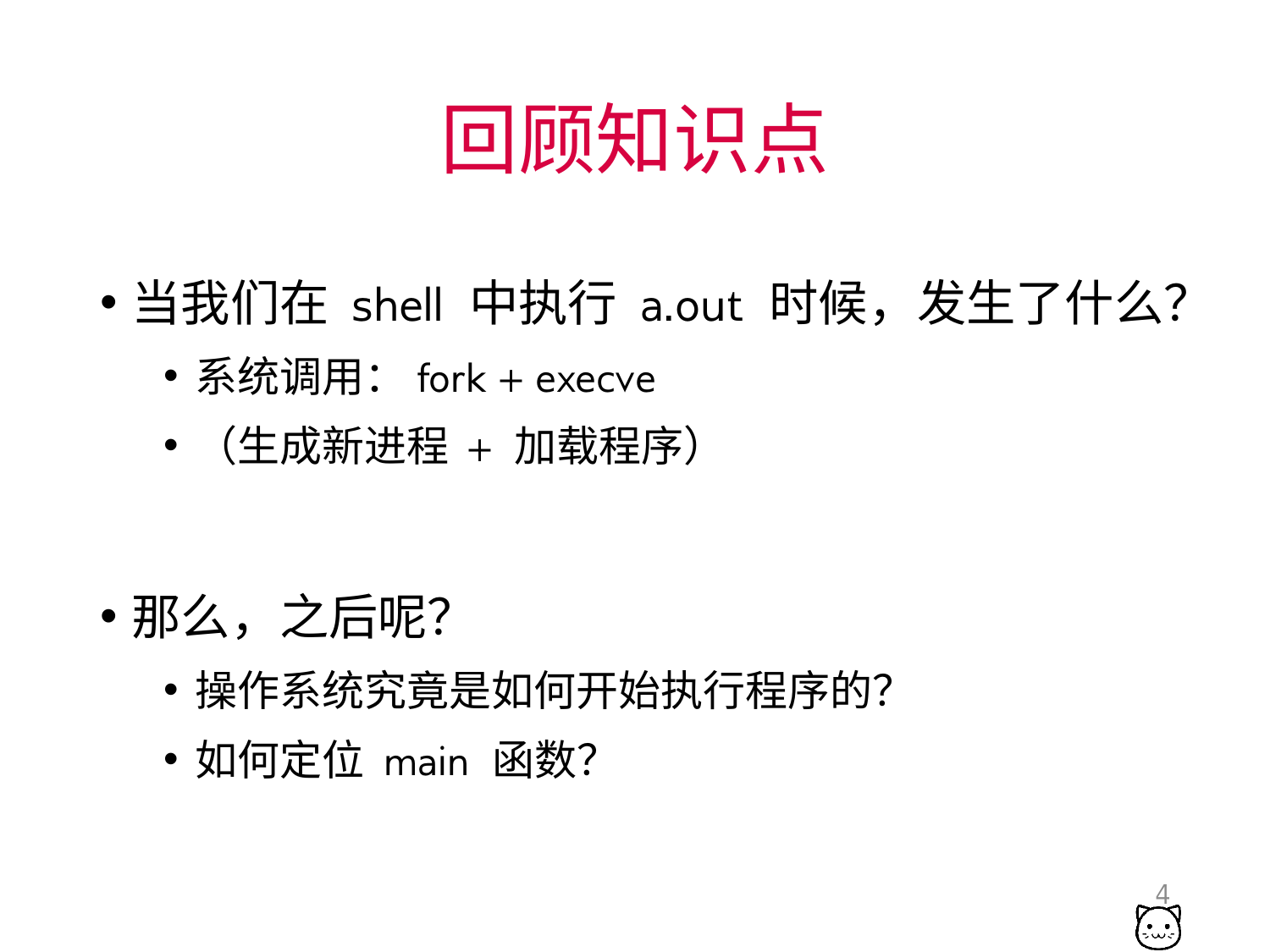

# 回顾知识点
当我们在 shell 中执行 a.out 时候，发生了什么？
系统调用：fork + execve
（生成新进程 + 加载程序）

那么，之后呢？
操作系统究竟是如何开始执行程序的？
如何定位 main 函数？
4